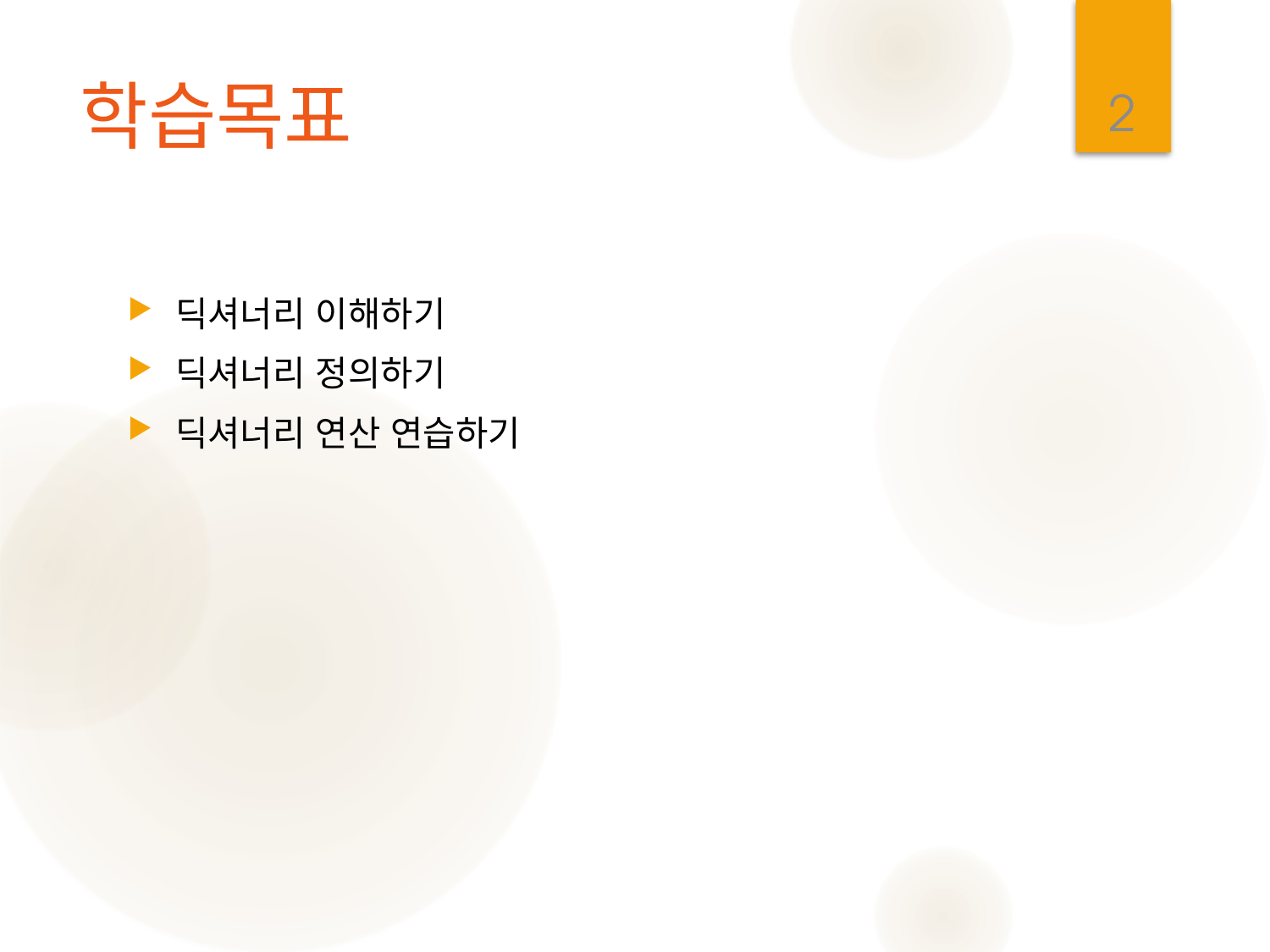

2
# 학습목표
딕셔너리 이해하기
딕셔너리 정의하기
딕셔너리 연산 연습하기